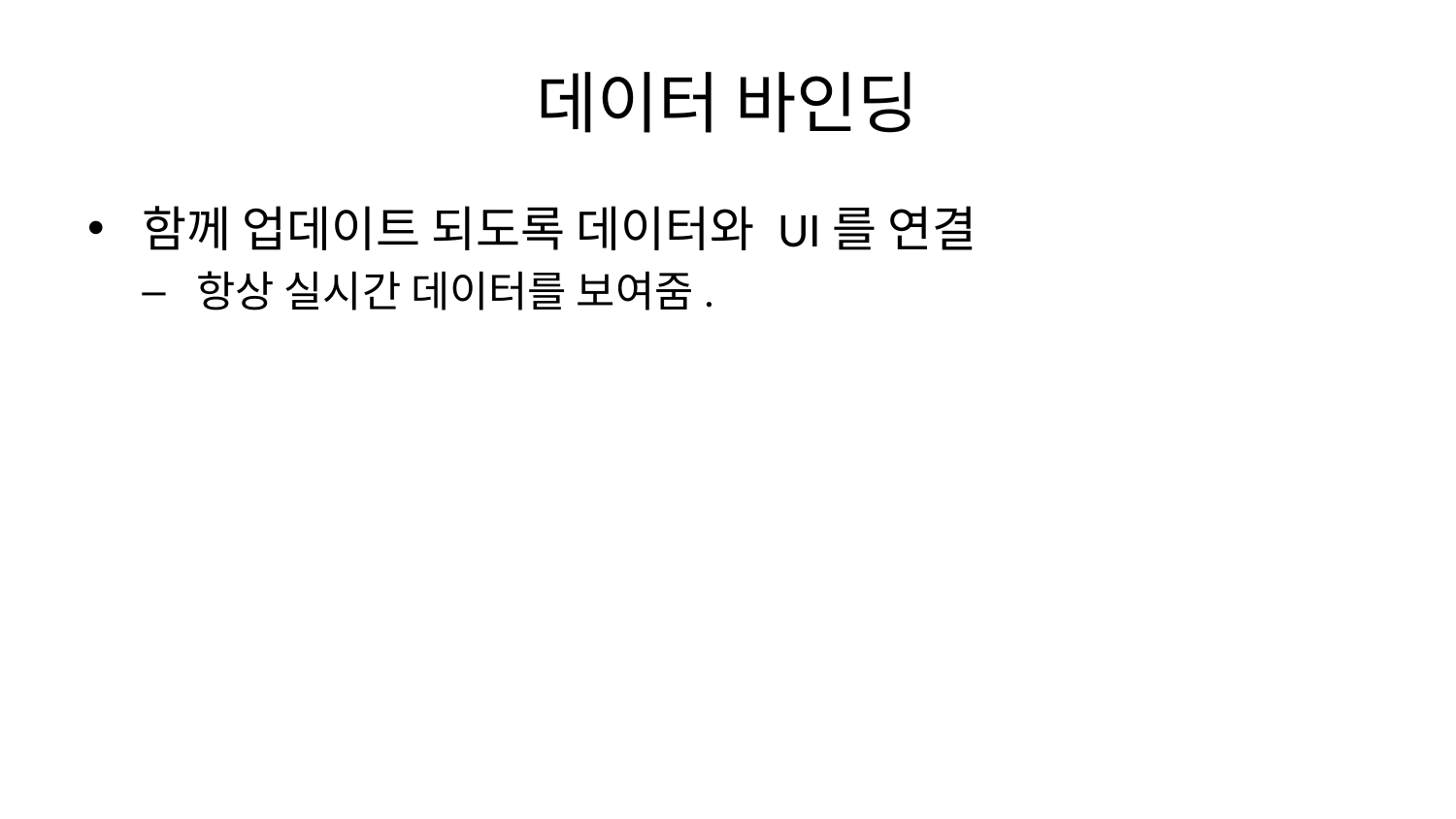

# 데이터 바인딩
함께 업데이트 되도록 데이터와 UI를 연결
항상 실시간 데이터를 보여줌.